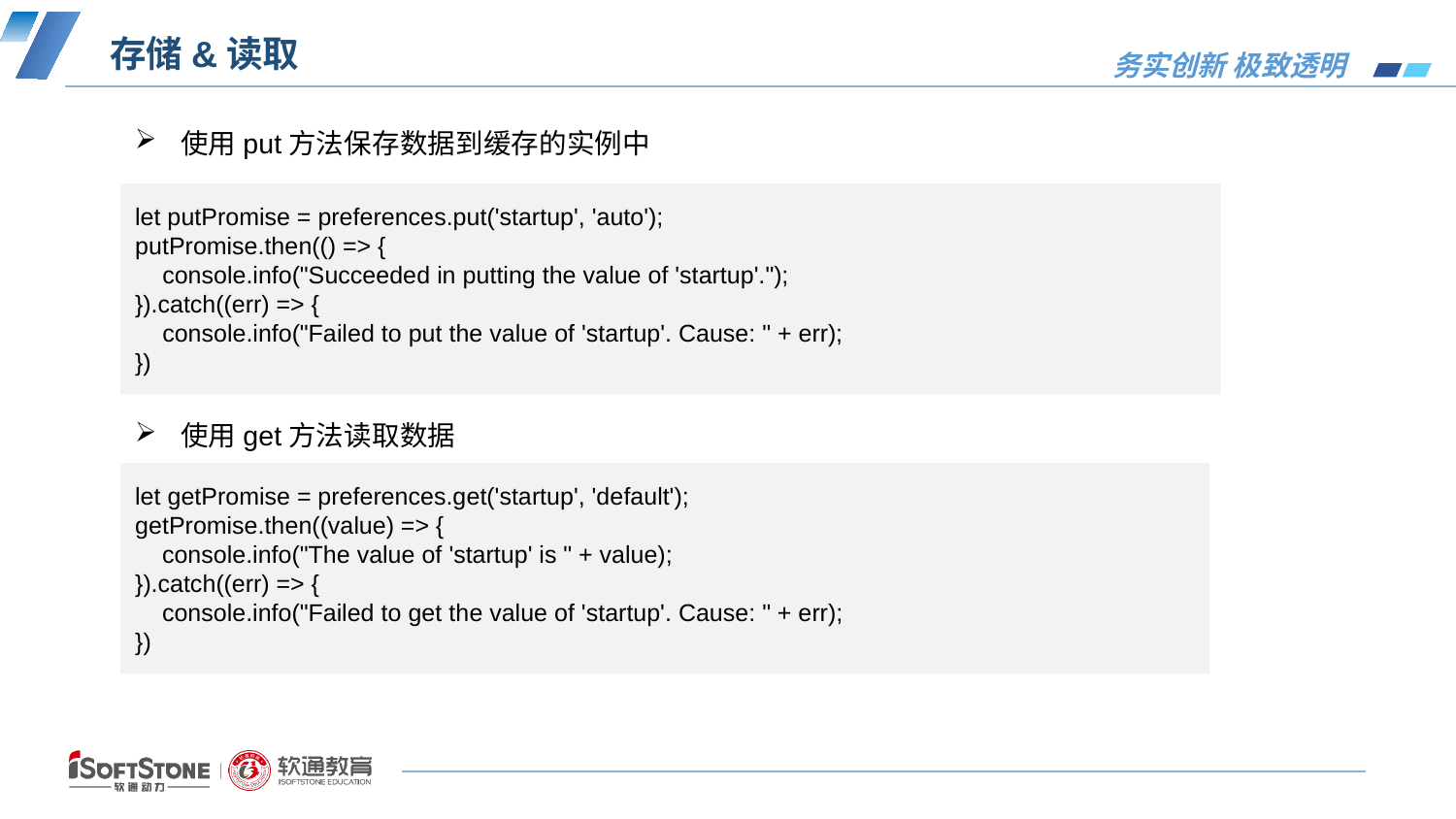

# 存储&读取
使用put方法保存数据到缓存的实例中
let putPromise = preferences.put('startup', 'auto');
putPromise.then(() => {
    console.info("Succeeded in putting the value of 'startup'.");
}).catch((err) => {
    console.info("Failed to put the value of 'startup'. Cause: " + err);
})
使用get方法读取数据
let getPromise = preferences.get('startup', 'default');
getPromise.then((value) => {
    console.info("The value of 'startup' is " + value);
}).catch((err) => {
    console.info("Failed to get the value of 'startup'. Cause: " + err);
})